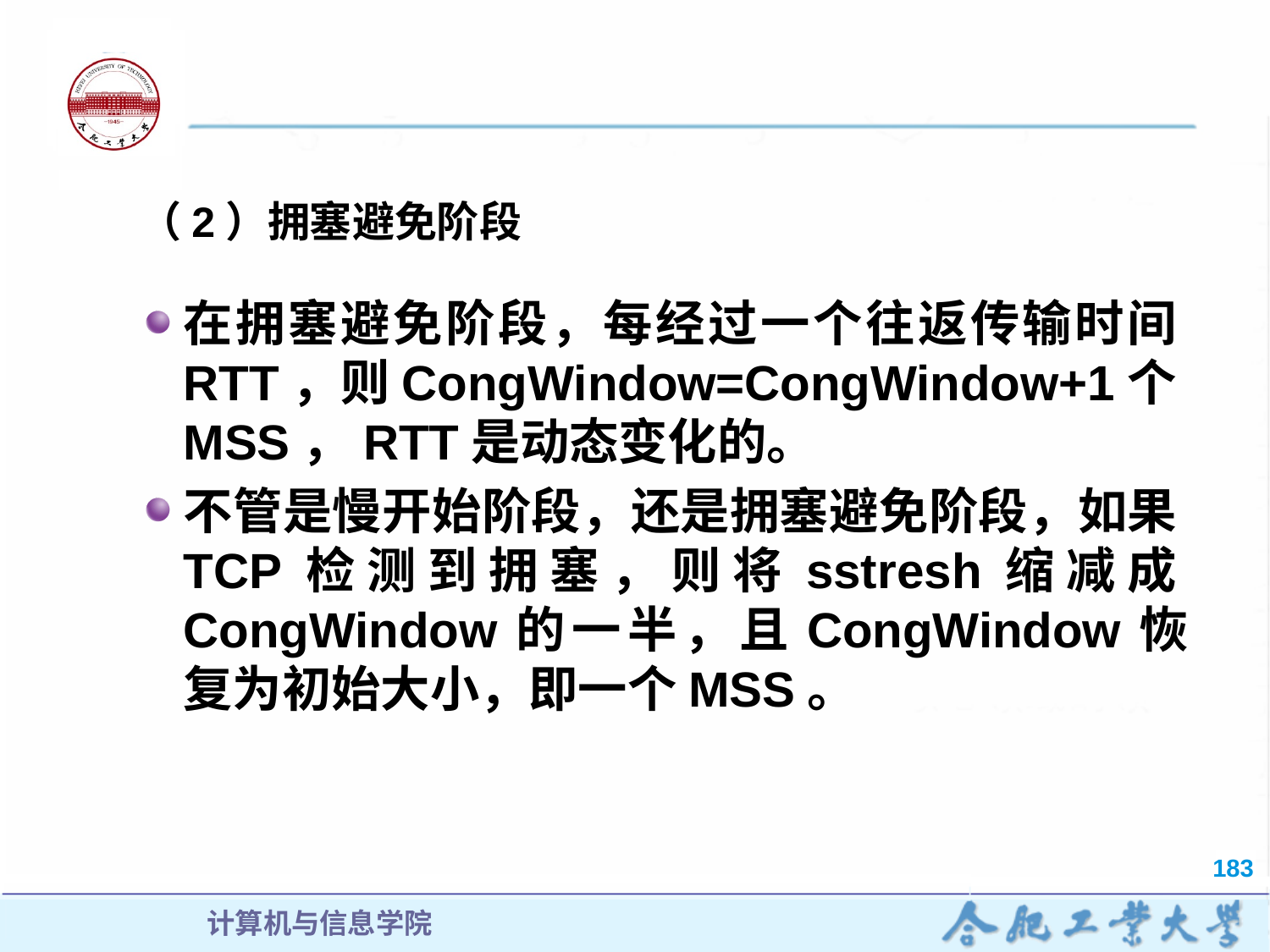

（2）拥塞避免阶段
在拥塞避免阶段，每经过一个往返传输时间RTT，则CongWindow=CongWindow+1个MSS，RTT是动态变化的。
不管是慢开始阶段，还是拥塞避免阶段，如果TCP检测到拥塞，则将sstresh缩减成CongWindow的一半，且CongWindow恢复为初始大小，即一个MSS。